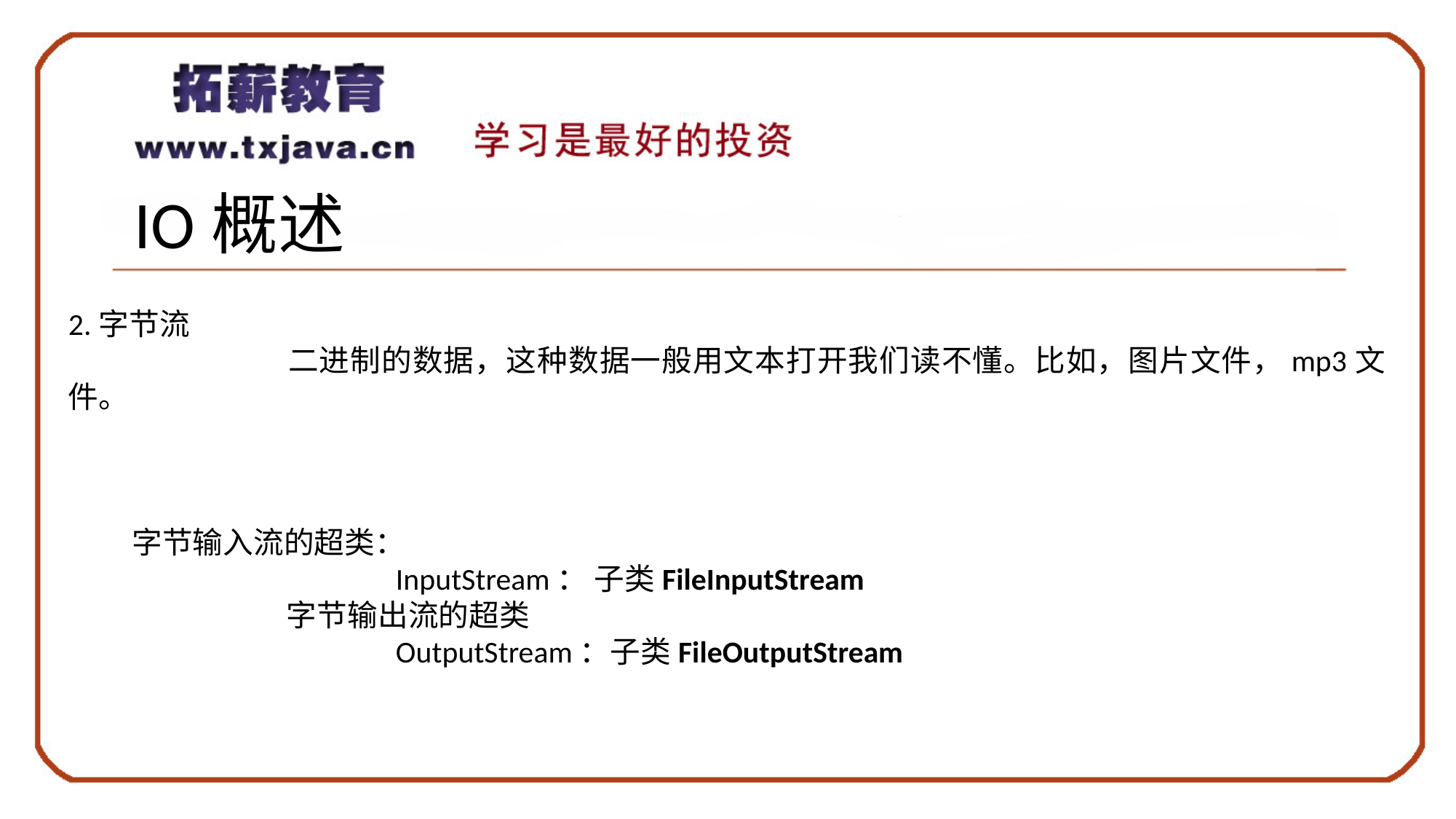

# IO概述
2.字节流
		二进制的数据，这种数据一般用文本打开我们读不懂。比如，图片文件，mp3文件。

字节输入流的超类：
			InputStream： 子类FileInputStream
		字节输出流的超类
			OutputStream：子类FileOutputStream